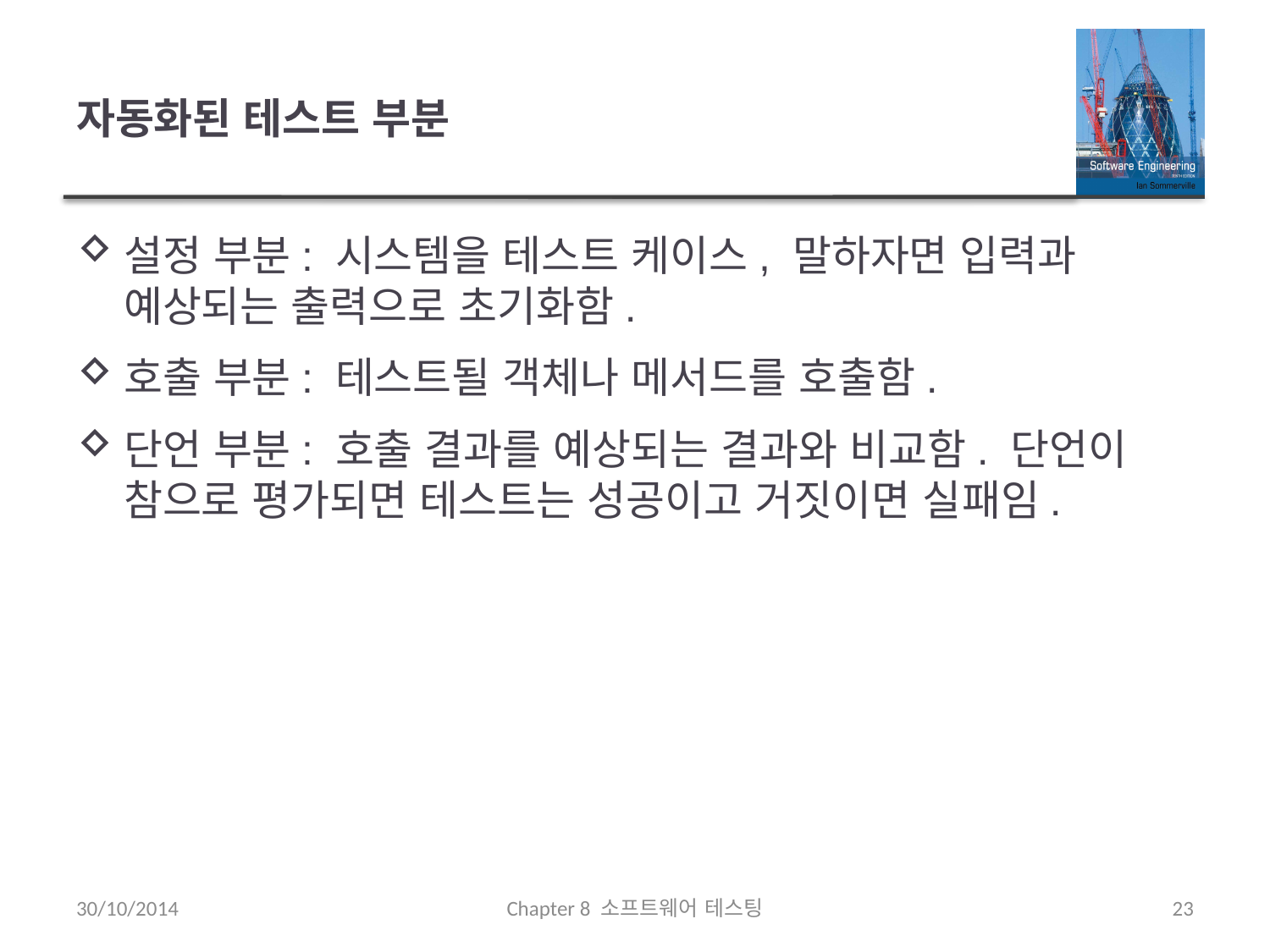

# 자동화된 테스트 부분
설정 부분: 시스템을 테스트 케이스, 말하자면 입력과 예상되는 출력으로 초기화함.
호출 부분: 테스트될 객체나 메서드를 호출함.
단언 부분: 호출 결과를 예상되는 결과와 비교함. 단언이 참으로 평가되면 테스트는 성공이고 거짓이면 실패임.

30/10/2014
Chapter 8 소프트웨어 테스팅
23